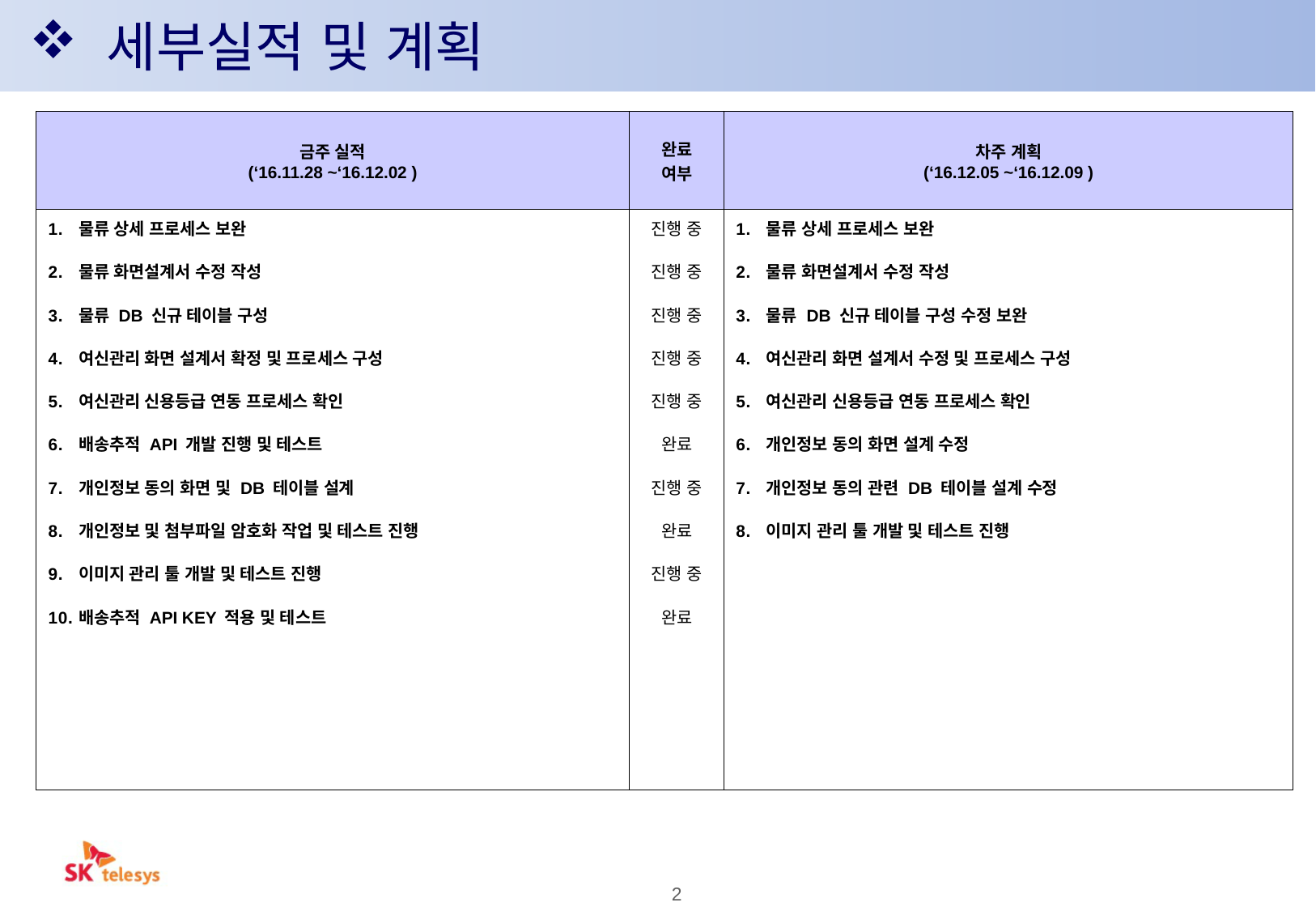

세부실적 및 계획
| 금주 실적 (‘16.11.28 ~‘16.12.02 ) | 완료 여부 | 차주 계획 (‘16.12.05 ~‘16.12.09 ) |
| --- | --- | --- |
| 물류 상세 프로세스 보완 물류 화면설계서 수정 작성 물류 DB 신규 테이블 구성 여신관리 화면 설계서 확정 및 프로세스 구성 여신관리 신용등급 연동 프로세스 확인 배송추적 API 개발 진행 및 테스트 개인정보 동의 화면 및 DB 테이블 설계 개인정보 및 첨부파일 암호화 작업 및 테스트 진행 이미지 관리 툴 개발 및 테스트 진행 배송추적 API KEY 적용 및 테스트 | 진행 중 진행 중 진행 중 진행 중 진행 중 완료 진행 중 완료 진행 중 완료 | 물류 상세 프로세스 보완 물류 화면설계서 수정 작성 물류 DB 신규 테이블 구성 수정 보완 여신관리 화면 설계서 수정 및 프로세스 구성 여신관리 신용등급 연동 프로세스 확인 개인정보 동의 화면 설계 수정 개인정보 동의 관련 DB 테이블 설계 수정 이미지 관리 툴 개발 및 테스트 진행 |